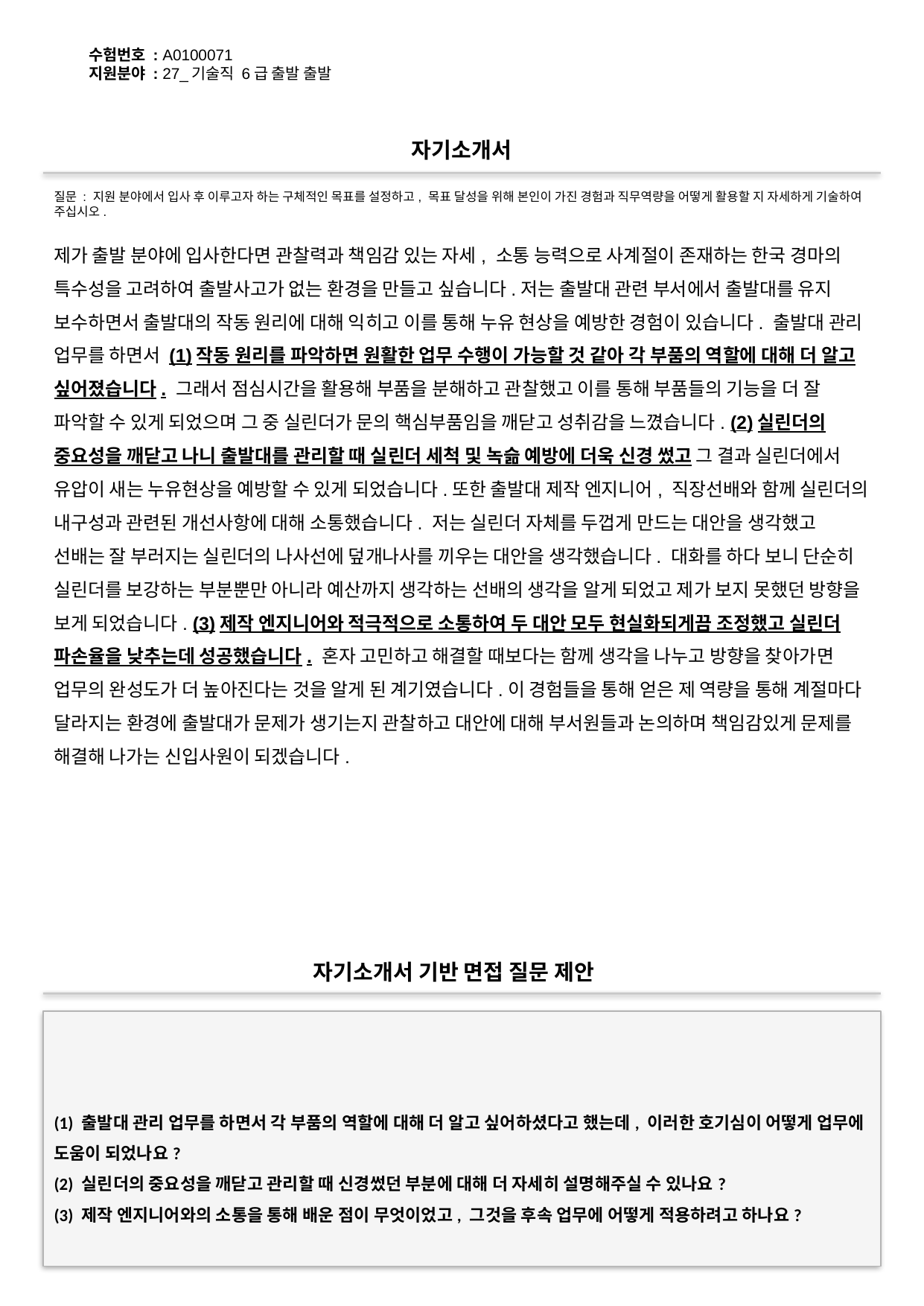

수험번호 : A0100071
지원분야 : 27_기술직 6급 출발 출발
#

자기소개서

질문 : 지원 분야에서 입사 후 이루고자 하는 구체적인 목표를 설정하고, 목표 달성을 위해 본인이 가진 경험과 직무역량을 어떻게 활용할 지 자세하게 기술하여 주십시오.

제가 출발 분야에 입사한다면 관찰력과 책임감 있는 자세, 소통 능력으로 사계절이 존재하는 한국 경마의 특수성을 고려하여 출발사고가 없는 환경을 만들고 싶습니다.저는 출발대 관련 부서에서 출발대를 유지 보수하면서 출발대의 작동 원리에 대해 익히고 이를 통해 누유 현상을 예방한 경험이 있습니다. 출발대 관리 업무를 하면서 (1)작동 원리를 파악하면 원활한 업무 수행이 가능할 것 같아 각 부품의 역할에 대해 더 알고 싶어졌습니다. 그래서 점심시간을 활용해 부품을 분해하고 관찰했고 이를 통해 부품들의 기능을 더 잘 파악할 수 있게 되었으며 그 중 실린더가 문의 핵심부품임을 깨닫고 성취감을 느꼈습니다. (2)실린더의 중요성을 깨닫고 나니 출발대를 관리할 때 실린더 세척 및 녹슮 예방에 더욱 신경 썼고 그 결과 실린더에서 유압이 새는 누유현상을 예방할 수 있게 되었습니다.또한 출발대 제작 엔지니어, 직장선배와 함께 실린더의 내구성과 관련된 개선사항에 대해 소통했습니다. 저는 실린더 자체를 두껍게 만드는 대안을 생각했고 선배는 잘 부러지는 실린더의 나사선에 덮개나사를 끼우는 대안을 생각했습니다. 대화를 하다 보니 단순히 실린더를 보강하는 부분뿐만 아니라 예산까지 생각하는 선배의 생각을 알게 되었고 제가 보지 못했던 방향을 보게 되었습니다. (3)제작 엔지니어와 적극적으로 소통하여 두 대안 모두 현실화되게끔 조정했고 실린더 파손율을 낮추는데 성공했습니다. 혼자 고민하고 해결할 때보다는 함께 생각을 나누고 방향을 찾아가면 업무의 완성도가 더 높아진다는 것을 알게 된 계기였습니다.이 경험들을 통해 얻은 제 역량을 통해 계절마다 달라지는 환경에 출발대가 문제가 생기는지 관찰하고 대안에 대해 부서원들과 논의하며 책임감있게 문제를 해결해 나가는 신입사원이 되겠습니다.

자기소개서 기반 면접 질문 제안

(1) 출발대 관리 업무를 하면서 각 부품의 역할에 대해 더 알고 싶어하셨다고 했는데, 이러한 호기심이 어떻게 업무에 도움이 되었나요?
(2) 실린더의 중요성을 깨닫고 관리할 때 신경썼던 부분에 대해 더 자세히 설명해주실 수 있나요?
(3) 제작 엔지니어와의 소통을 통해 배운 점이 무엇이었고, 그것을 후속 업무에 어떻게 적용하려고 하나요?